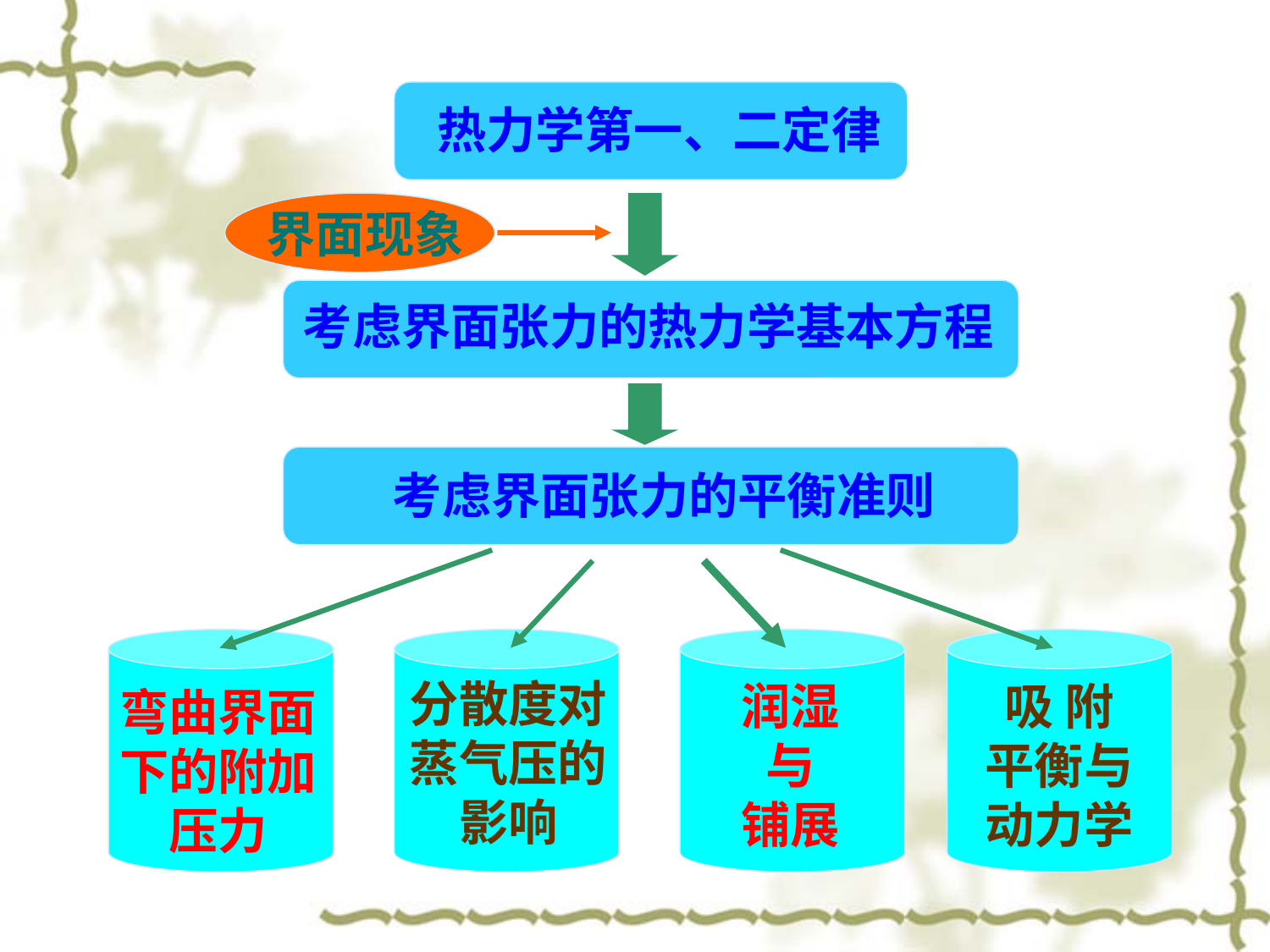

热力学第一、二定律

界面现象

考虑界面张力的热力学基本方程

考虑界面张力的平衡准则

分散度对蒸气压的影响
润湿
与
铺展
吸 附
平衡与动力学
弯曲界面下的附加压力